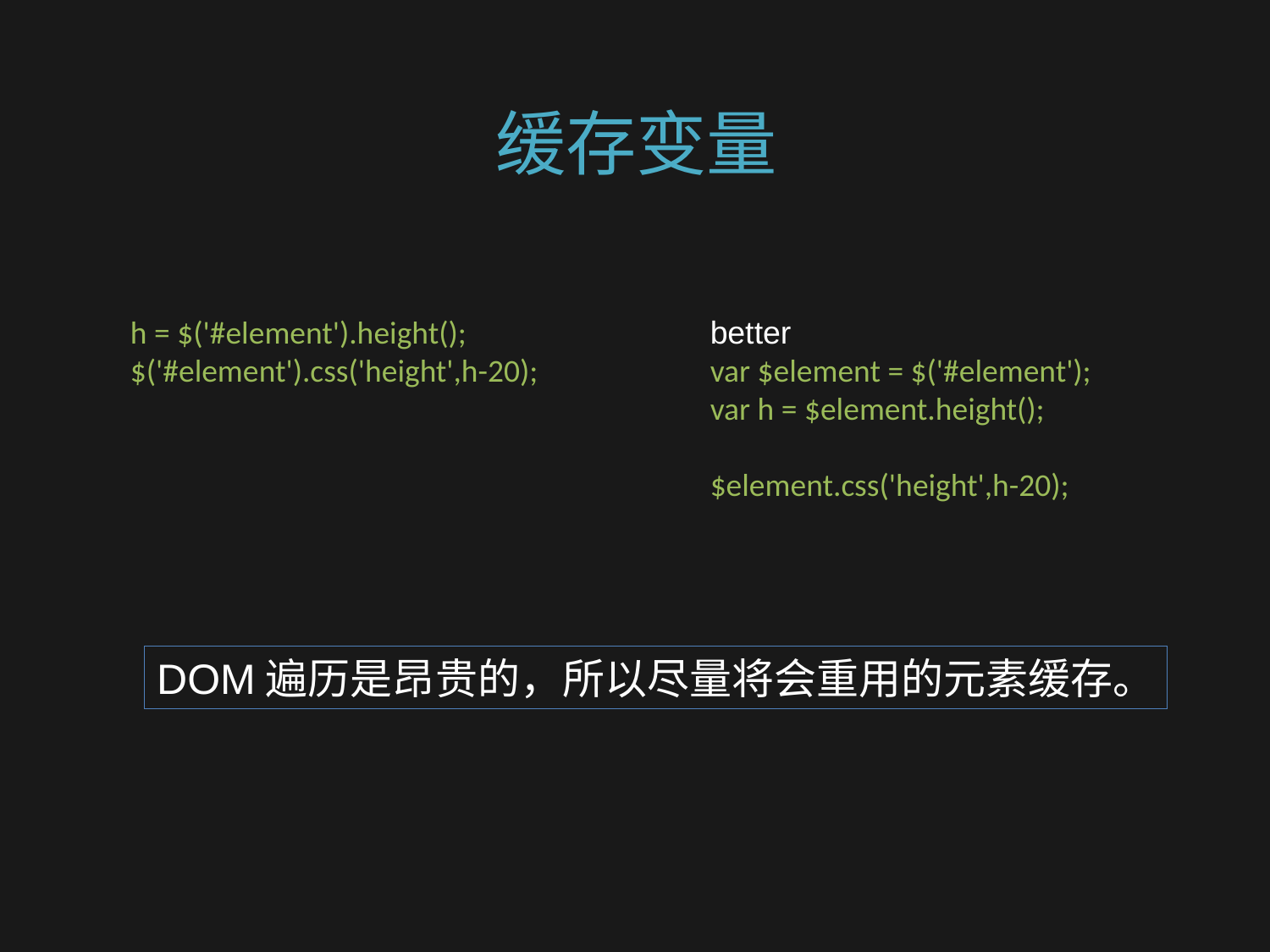

# 缓存变量
h = $('#element').height();
$('#element').css('height',h-20);
better
var $element = $('#element');
var h = $element.height();

$element.css('height',h-20);
DOM遍历是昂贵的，所以尽量将会重用的元素缓存。